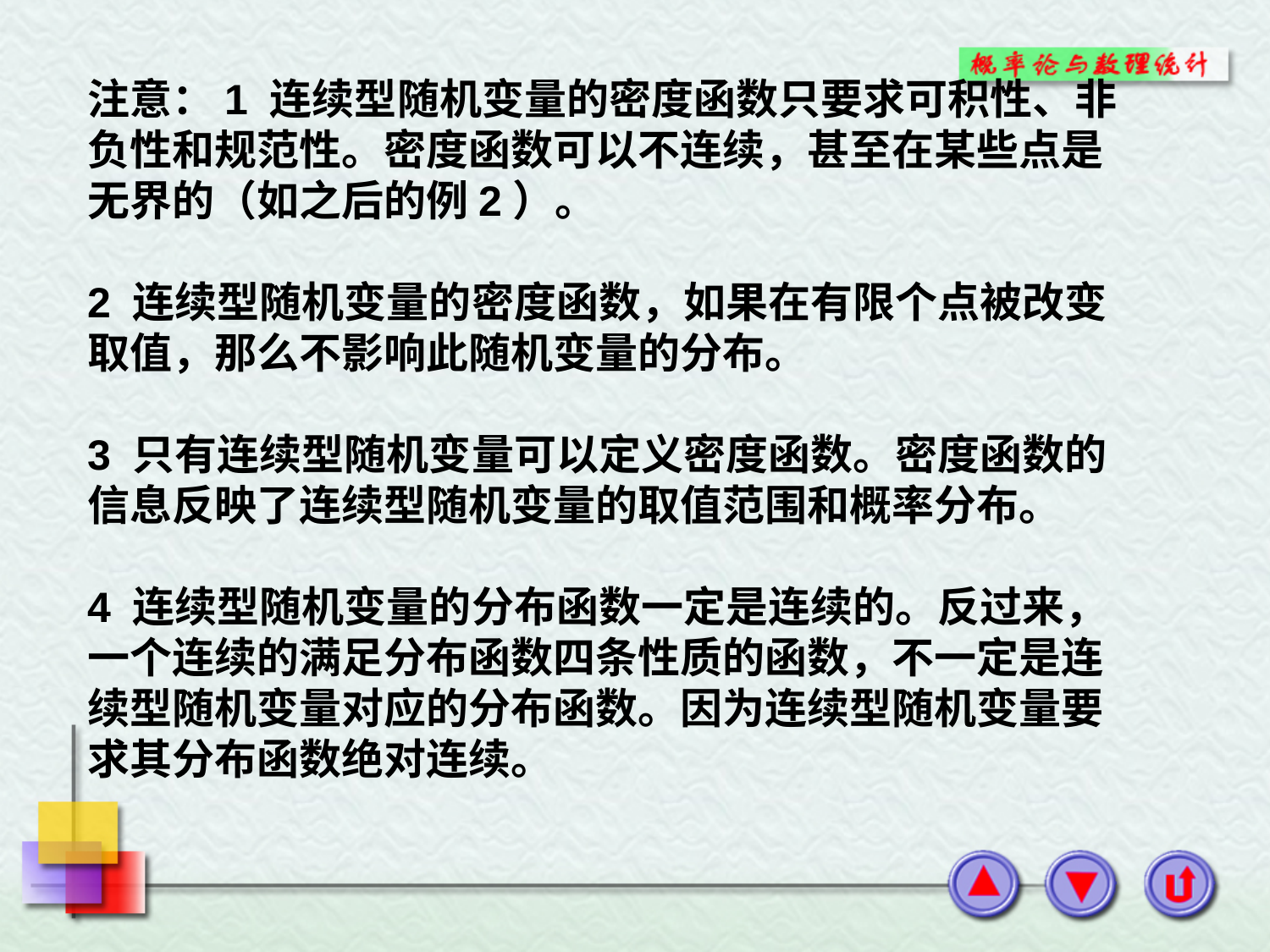

注意：1 连续型随机变量的密度函数只要求可积性、非负性和规范性。密度函数可以不连续，甚至在某些点是无界的（如之后的例2）。

2 连续型随机变量的密度函数，如果在有限个点被改变取值，那么不影响此随机变量的分布。

3 只有连续型随机变量可以定义密度函数。密度函数的信息反映了连续型随机变量的取值范围和概率分布。

4 连续型随机变量的分布函数一定是连续的。反过来，一个连续的满足分布函数四条性质的函数，不一定是连续型随机变量对应的分布函数。因为连续型随机变量要求其分布函数绝对连续。